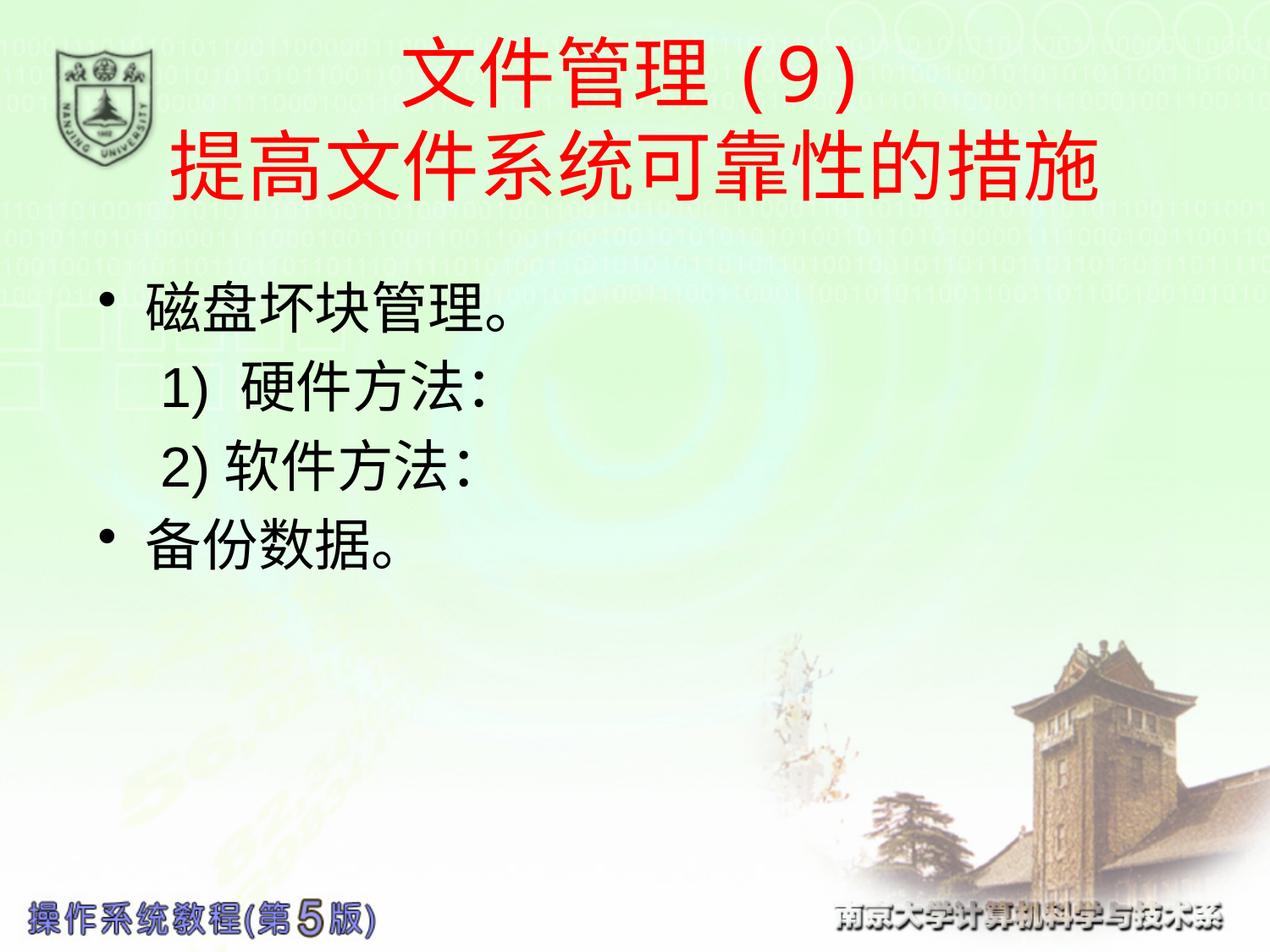

# 文件管理(9) 提高文件系统可靠性的措施
磁盘坏块管理。
    1) 硬件方法：
    2)软件方法：
备份数据。